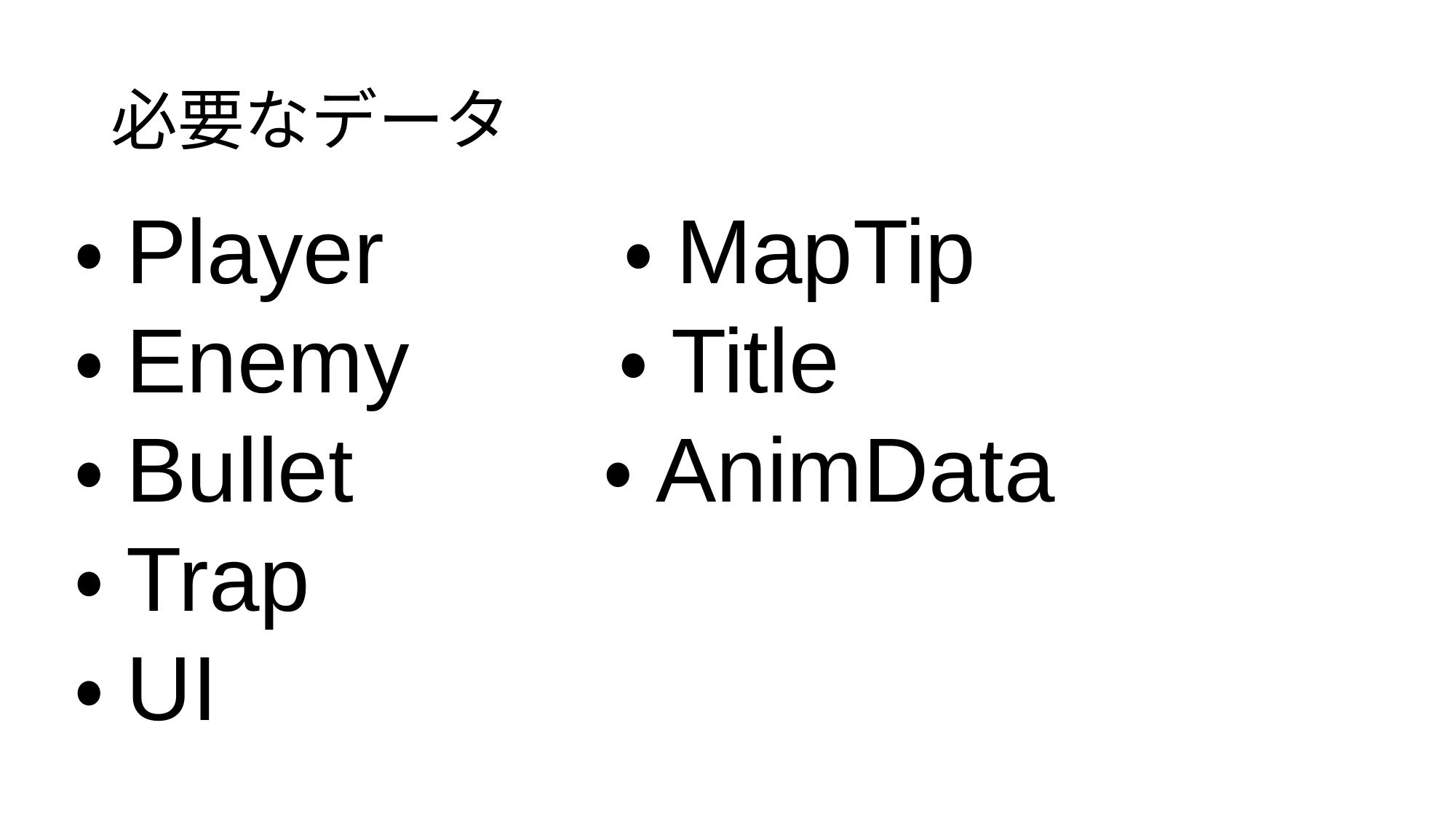

# 必要なデータ
・Player     　・MapTip
・Enemy   　 ・Title
・Bullet         ・AnimData
・Trap
・UI